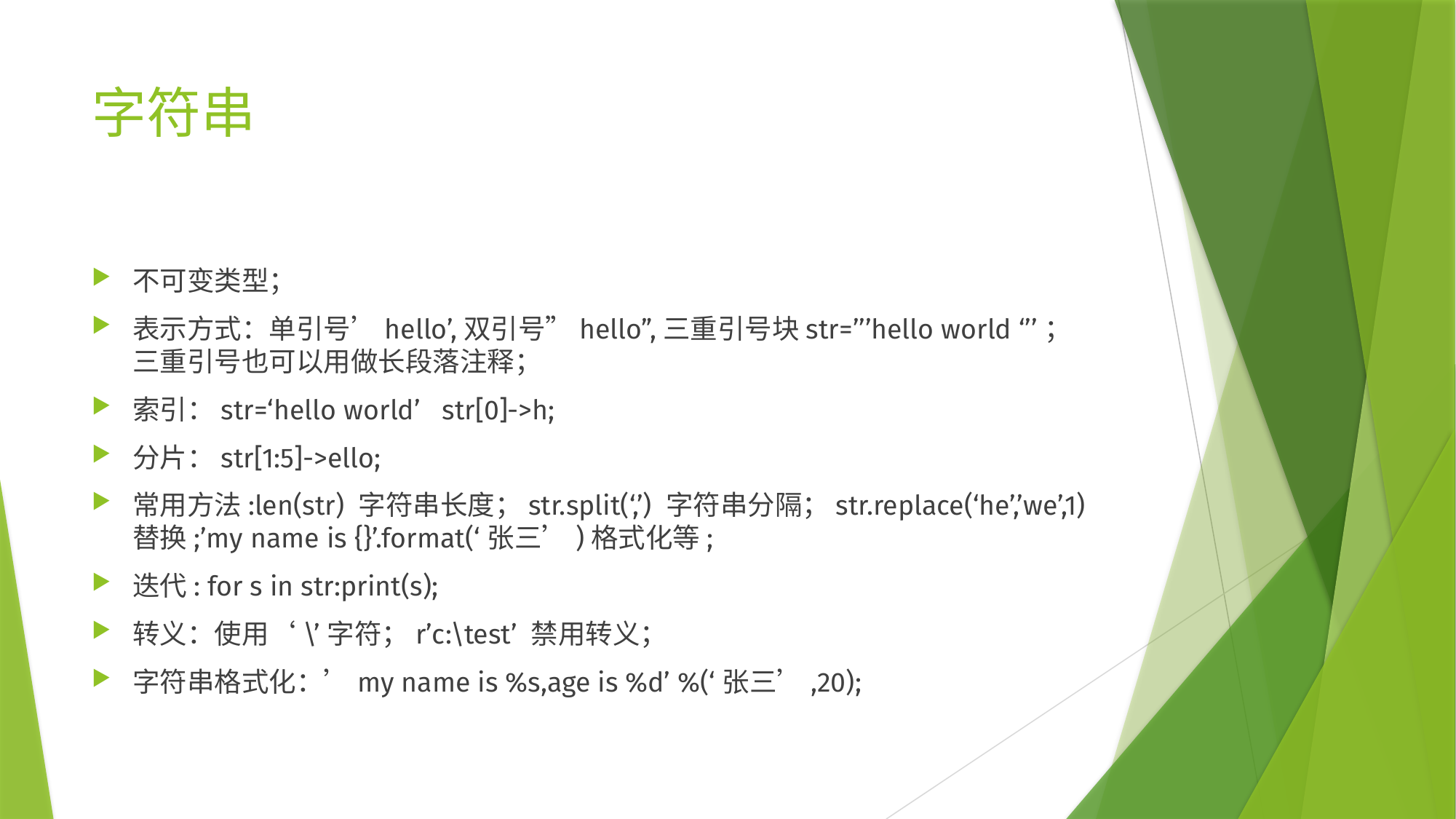

# 字符串
不可变类型；
表示方式：单引号’hello’,双引号”hello”,三重引号块str=’’’hello world ‘’’；三重引号也可以用做长段落注释；
索引：str=‘hello world’   str[0]->h;
分片：str[1:5]->ello;
常用方法:len(str) 字符串长度；str.split(‘,’) 字符串分隔；str.replace(‘he’,’we’,1) 替换;’my name is {}’.format(‘张三’)格式化等;
迭代: for s in str:print(s);
转义：使用‘\’字符；r’c:\test’ 禁用转义；
字符串格式化：’my name is %s,age is %d’ %(‘张三’,20);